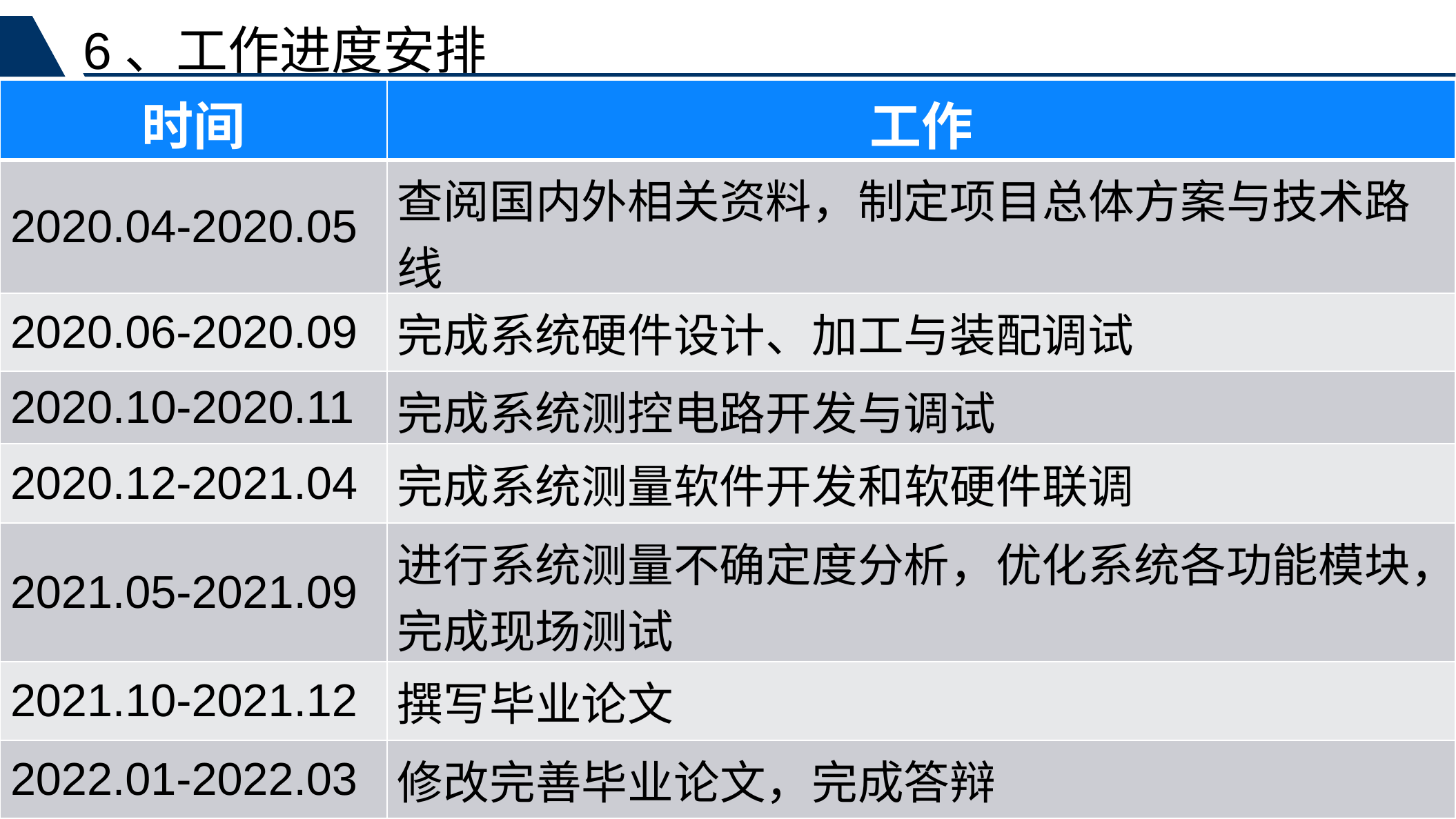

6、工作进度安排

| 时间 | 工作 |
| --- | --- |
| 2020.04-2020.05 | 查阅国内外相关资料，制定项目总体方案与技术路线 |
| 2020.06-2020.09 | 完成系统硬件设计、加工与装配调试 |
| 2020.10-2020.11 | 完成系统测控电路开发与调试 |
| 2020.12-2021.04 | 完成系统测量软件开发和软硬件联调 |
| 2021.05-2021.09 | 进行系统测量不确定度分析，优化系统各功能模块，完成现场测试 |
| 2021.10-2021.12 | 撰写毕业论文 |
| 2022.01-2022.03 | 修改完善毕业论文，完成答辩 |